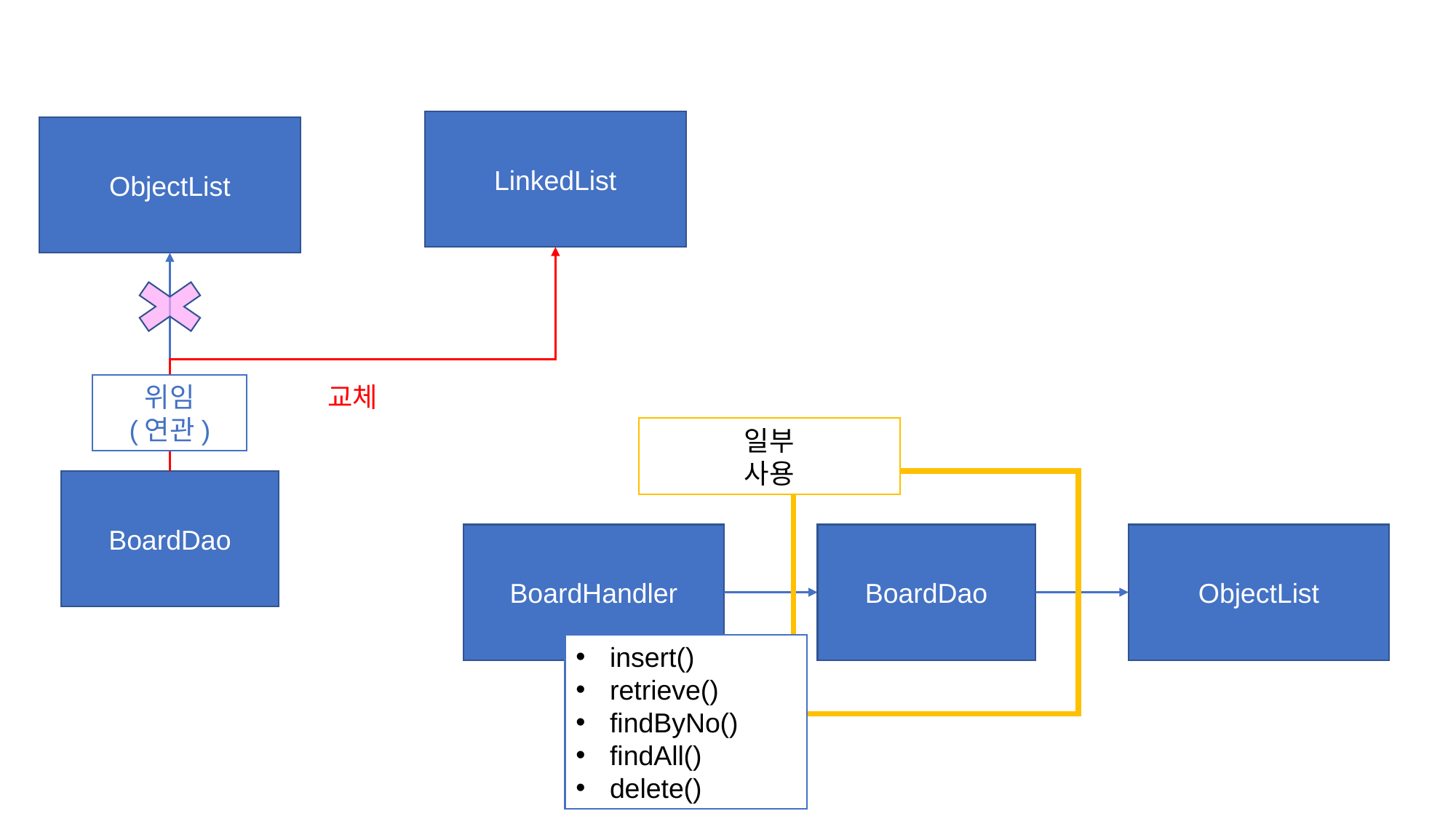

LinkedList
ObjectList

위임
(연관)
교체
일부
사용
BoardDao

BoardHandler
BoardDao
ObjectList
insert()
retrieve()
findByNo()
findAll()
delete()